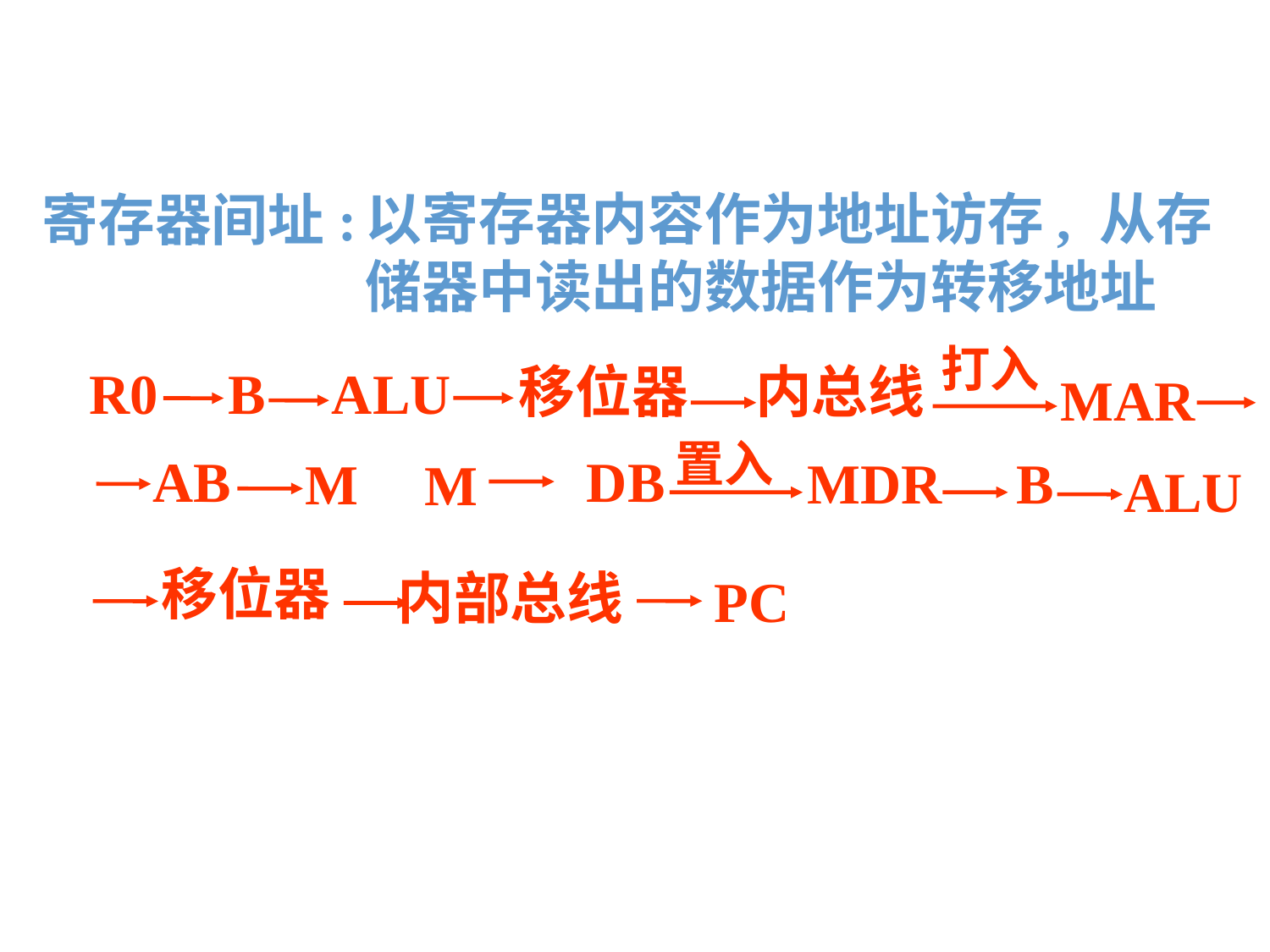

以寄存器内容作为地址访存, 从存储器中读出的数据作为转移地址
寄存器间址:
打入
移位器
内总线
R0
B
ALU
MAR

置入
AB
DB
MDR
B
M
M
ALU

移位器
内部总线
PC